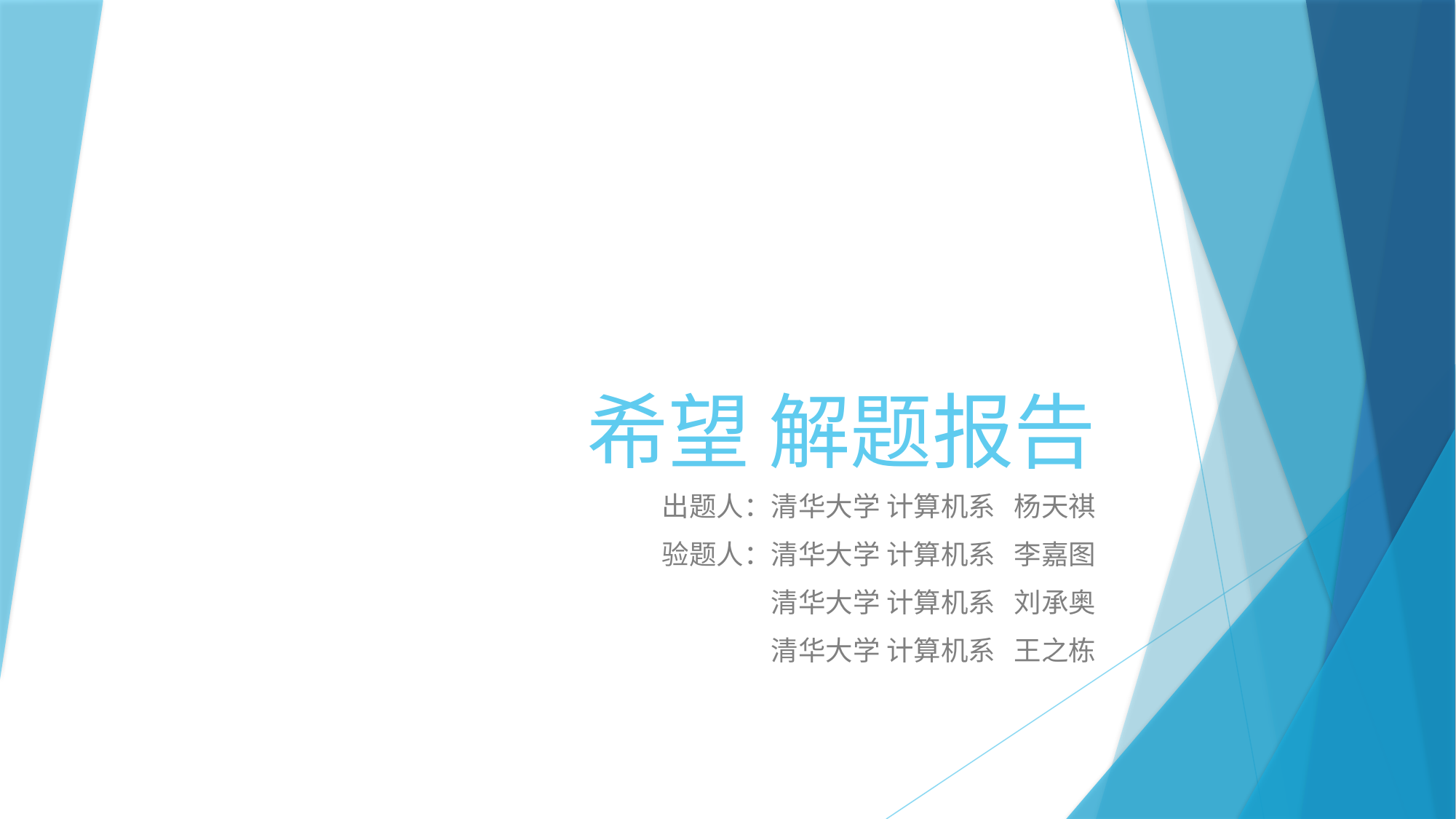

# 希望 解题报告
出题人：清华大学 计算机系   杨天祺
验题人：清华大学 计算机系   李嘉图
清华大学 计算机系   刘承奥
清华大学 计算机系   王之栋